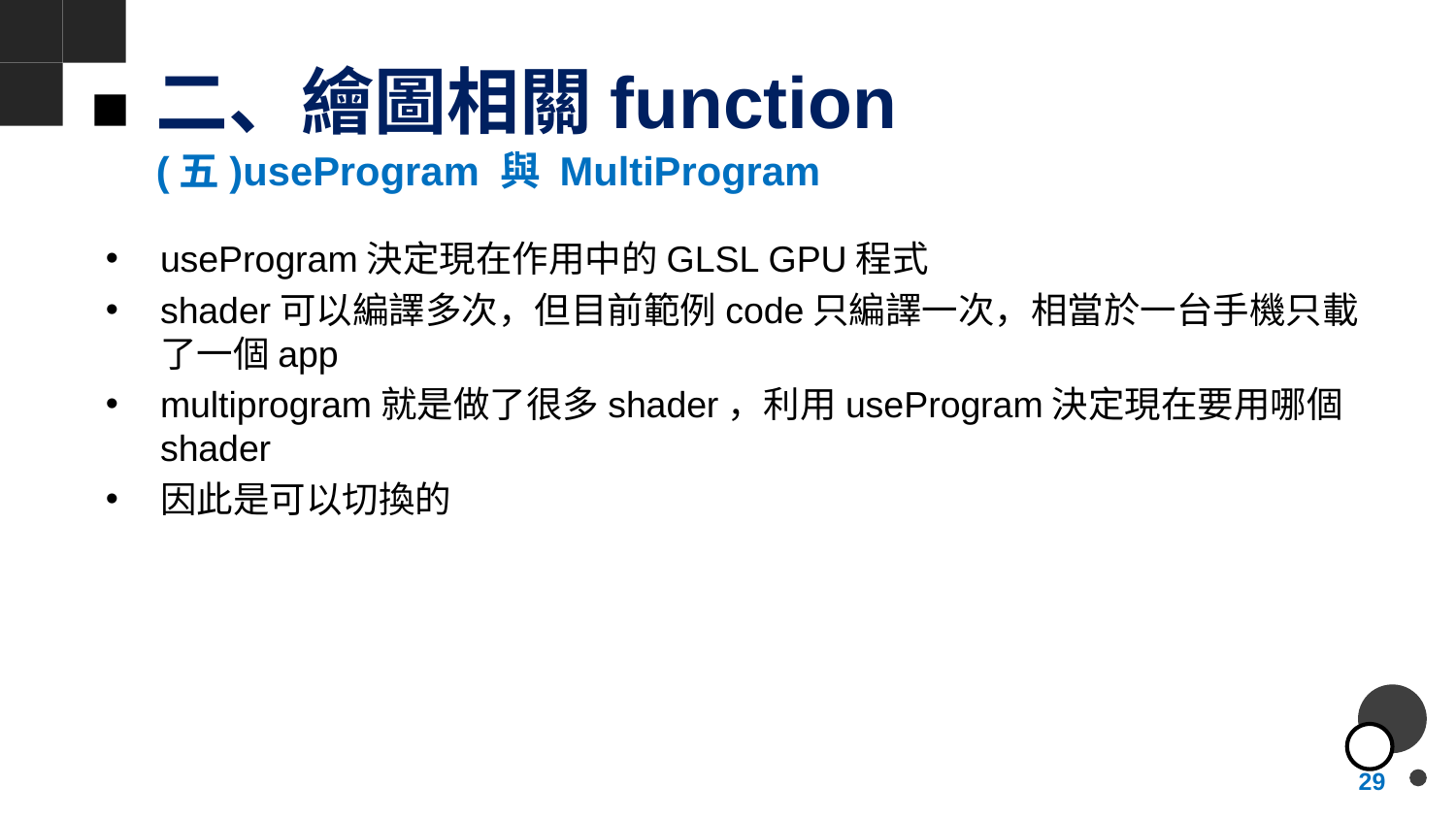

# 二、繪圖相關function
(五)useProgram 與 MultiProgram
useProgram決定現在作用中的GLSL GPU程式
shader可以編譯多次，但目前範例code只編譯一次，相當於一台手機只載了一個app
multiprogram就是做了很多shader，利用useProgram決定現在要用哪個shader
因此是可以切換的

29